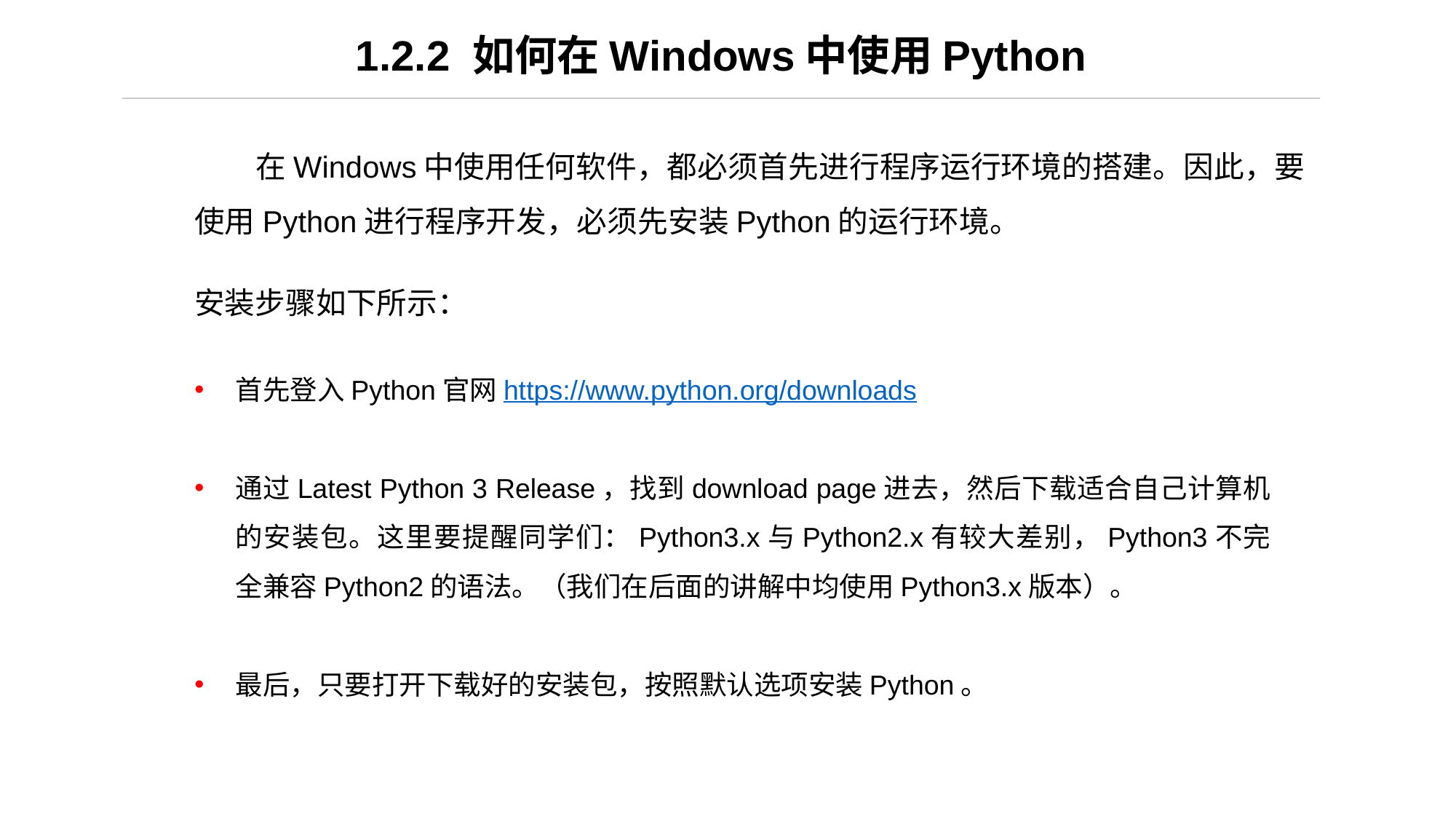

1.2.2 如何在Windows中使用Python
        在Windows中使用任何软件，都必须首先进行程序运行环境的搭建。因此，要使用Python进行程序开发，必须先安装Python的运行环境。
安装步骤如下所示：
首先登入Python官网https://www.python.org/downloads

通过Latest Python 3 Release，找到download page进去，然后下载适合自己计算机的安装包。这里要提醒同学们：Python3.x与Python2.x有较大差别，Python3不完全兼容Python2的语法。（我们在后面的讲解中均使用Python3.x版本）。

最后，只要打开下载好的安装包，按照默认选项安装Python。